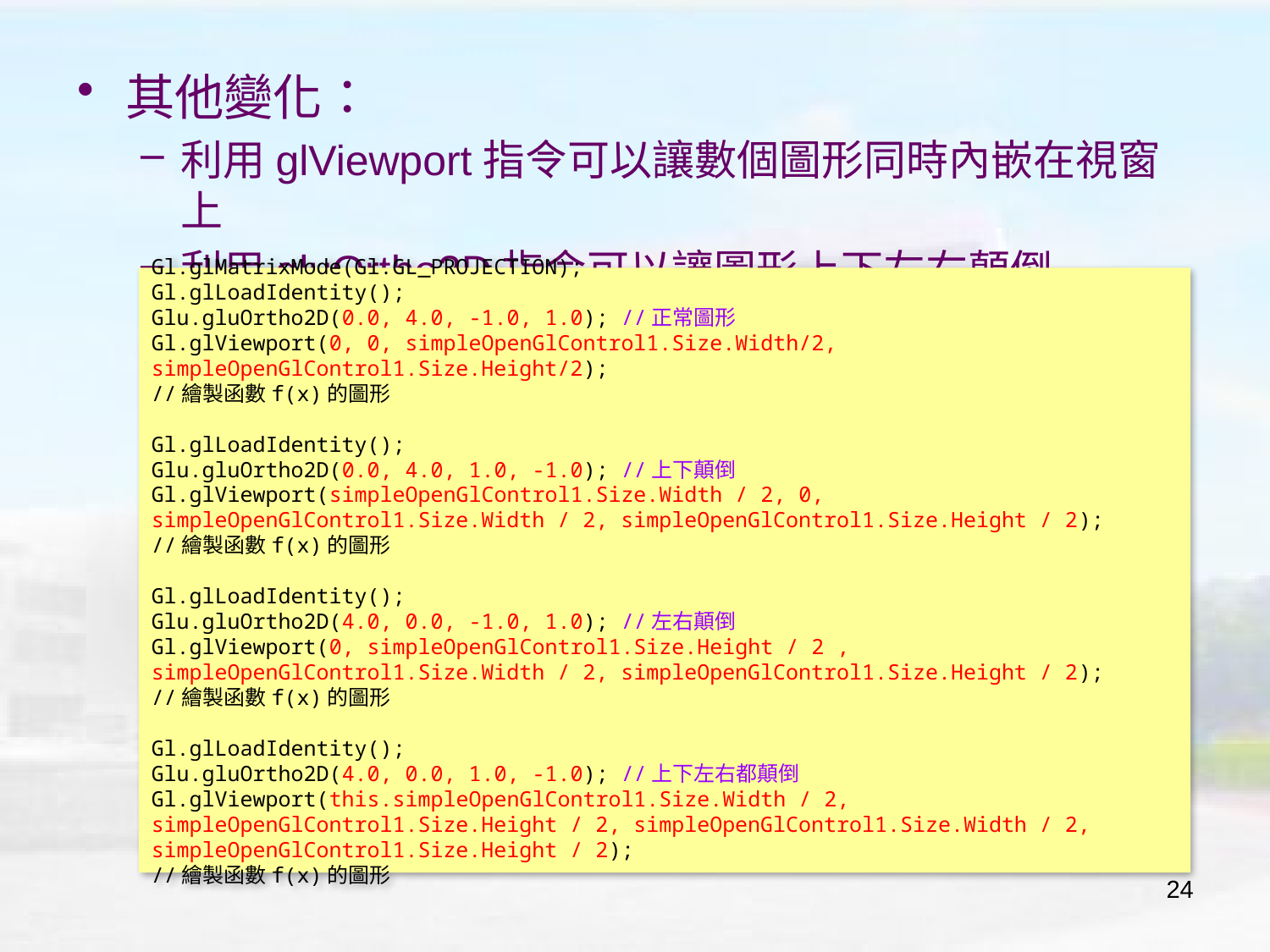

其他變化：
利用glViewport指令可以讓數個圖形同時內嵌在視窗上
利用gluOrtho2D指令可以讓圖形上下左右顛倒
Gl.glMatrixMode(Gl.GL_PROJECTION);
Gl.glLoadIdentity();
Glu.gluOrtho2D(0.0, 4.0, -1.0, 1.0); //正常圖形
Gl.glViewport(0, 0, simpleOpenGlControl1.Size.Width/2, simpleOpenGlControl1.Size.Height/2);
//繪製函數f(x)的圖形

Gl.glLoadIdentity();
Glu.gluOrtho2D(0.0, 4.0, 1.0, -1.0); //上下顛倒
Gl.glViewport(simpleOpenGlControl1.Size.Width / 2, 0, simpleOpenGlControl1.Size.Width / 2, simpleOpenGlControl1.Size.Height / 2);
//繪製函數f(x)的圖形

Gl.glLoadIdentity();
Glu.gluOrtho2D(4.0, 0.0, -1.0, 1.0); //左右顛倒
Gl.glViewport(0, simpleOpenGlControl1.Size.Height / 2 , simpleOpenGlControl1.Size.Width / 2, simpleOpenGlControl1.Size.Height / 2);
//繪製函數f(x)的圖形

Gl.glLoadIdentity();
Glu.gluOrtho2D(4.0, 0.0, 1.0, -1.0); //上下左右都顛倒
Gl.glViewport(this.simpleOpenGlControl1.Size.Width / 2, simpleOpenGlControl1.Size.Height / 2, simpleOpenGlControl1.Size.Width / 2, simpleOpenGlControl1.Size.Height / 2);
//繪製函數f(x)的圖形
24